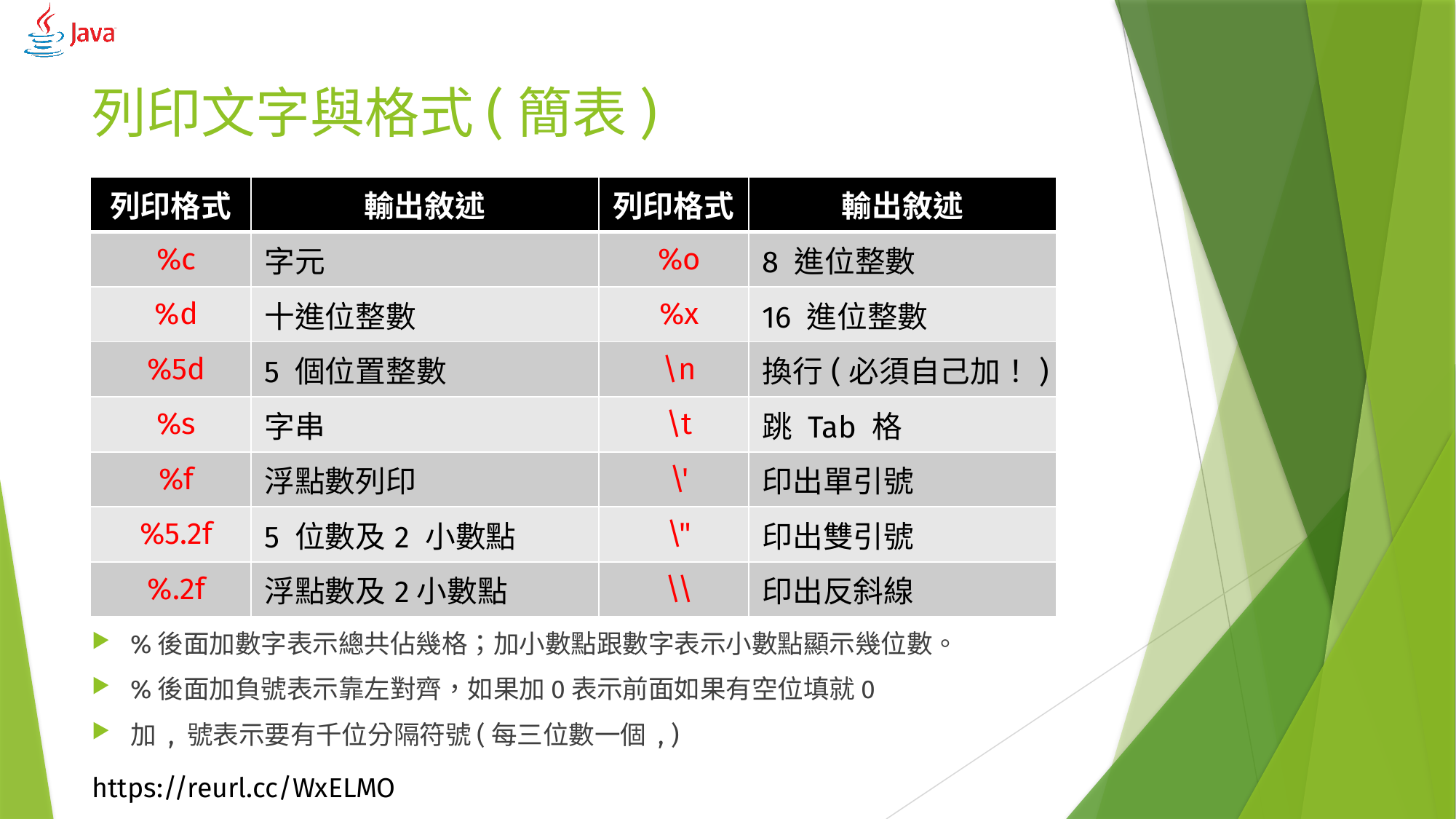

# 列印文字與格式(簡表)
| 列印格式 | 輸出敘述 | 列印格式 | 輸出敘述 |
| --- | --- | --- | --- |
| %c | 字元 | %o | 8 進位整數 |
| %d | 十進位整數 | %x | 16 進位整數 |
| %5d | 5 個位置整數 | \n | 換行(必須自己加！) |
| %s | 字串 | \t | 跳 Tab 格 |
| %f | 浮點數列印 | \' | 印出單引號 |
| %5.2f | 5 位數及2 小數點 | \" | 印出雙引號 |
| %.2f | 浮點數及2小數點 | \\ | 印出反斜線 |

%後面加數字表示總共佔幾格；加小數點跟數字表示小數點顯示幾位數。
%後面加負號表示靠左對齊，如果加0表示前面如果有空位填就0
加 , 號表示要有千位分隔符號(每三位數一個 , )